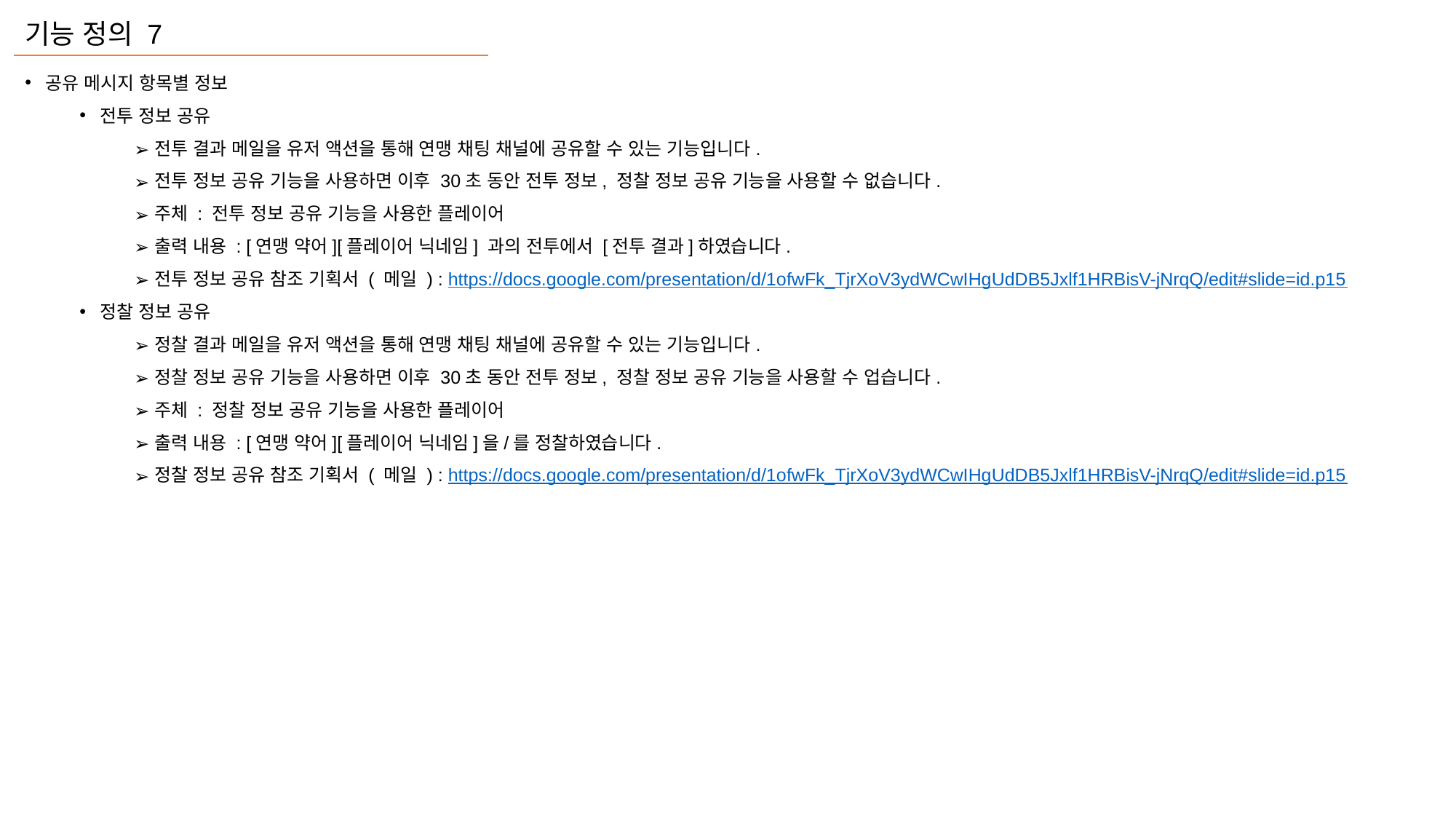

기능 정의 7
공유 메시지 항목별 정보
전투 정보 공유
전투 결과 메일을 유저 액션을 통해 연맹 채팅 채널에 공유할 수 있는 기능입니다.
전투 정보 공유 기능을 사용하면 이후 30초 동안 전투 정보, 정찰 정보 공유 기능을 사용할 수 없습니다.
주체 : 전투 정보 공유 기능을 사용한 플레이어
출력 내용 : [연맹 약어][플레이어 닉네임] 과의 전투에서 [전투 결과]하였습니다.
전투 정보 공유 참조 기획서 ( 메일 ) : https://docs.google.com/presentation/d/1ofwFk_TjrXoV3ydWCwIHgUdDB5Jxlf1HRBisV-jNrqQ/edit#slide=id.p15
정찰 정보 공유
정찰 결과 메일을 유저 액션을 통해 연맹 채팅 채널에 공유할 수 있는 기능입니다.
정찰 정보 공유 기능을 사용하면 이후 30초 동안 전투 정보, 정찰 정보 공유 기능을 사용할 수 업습니다.
주체 : 정찰 정보 공유 기능을 사용한 플레이어
출력 내용 : [연맹 약어][플레이어 닉네임]을/를 정찰하였습니다.
정찰 정보 공유 참조 기획서 ( 메일 ) : https://docs.google.com/presentation/d/1ofwFk_TjrXoV3ydWCwIHgUdDB5Jxlf1HRBisV-jNrqQ/edit#slide=id.p15